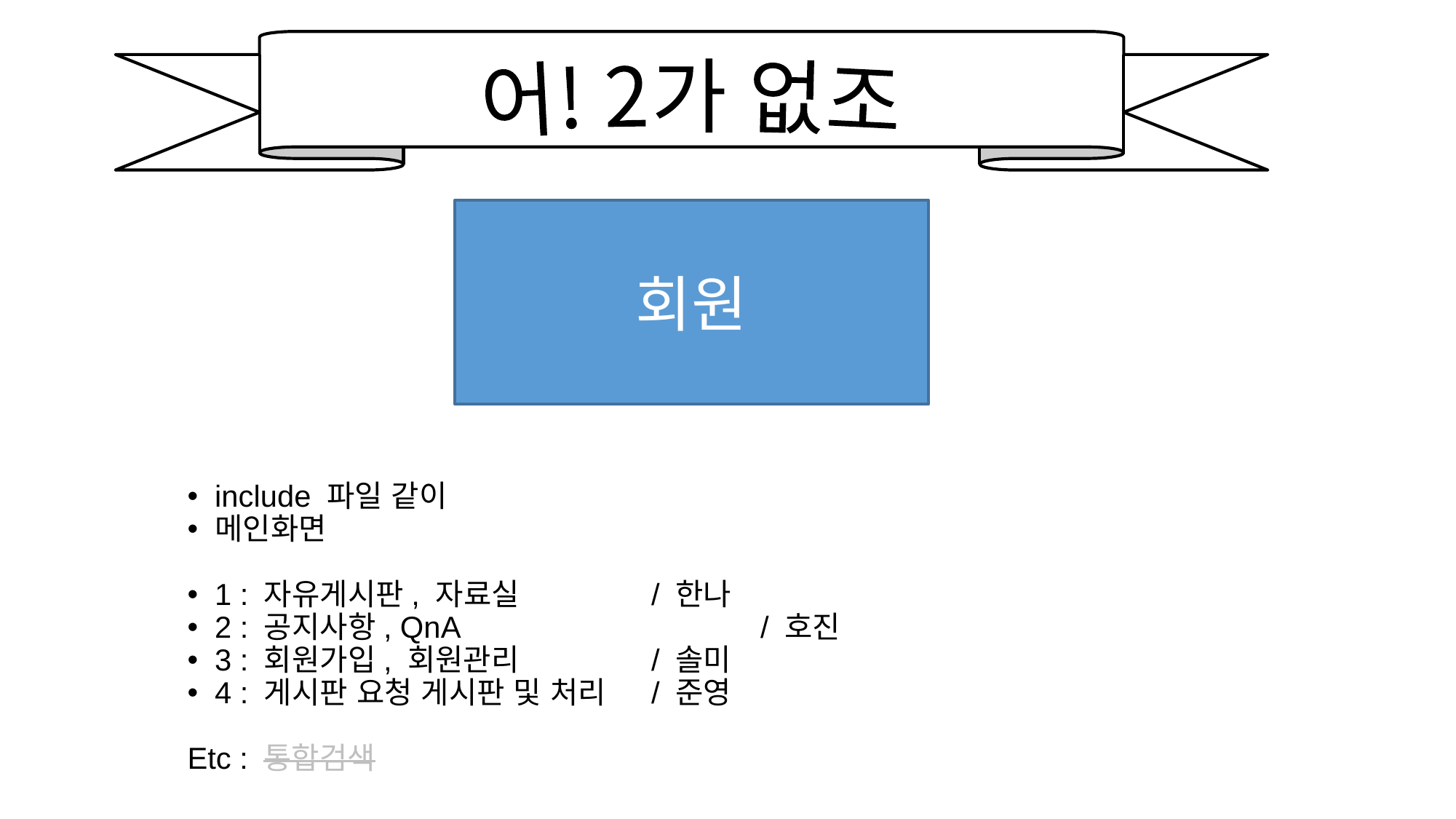

어! 2가 없조
회원
include 파일 같이
메인화면

1 : 자유게시판, 자료실 		/ 한나
2 : 공지사항, QnA			/ 호진
3 : 회원가입, 회원관리		/ 솔미
4 : 게시판 요청 게시판 및 처리	/ 준영

Etc : 통합검색